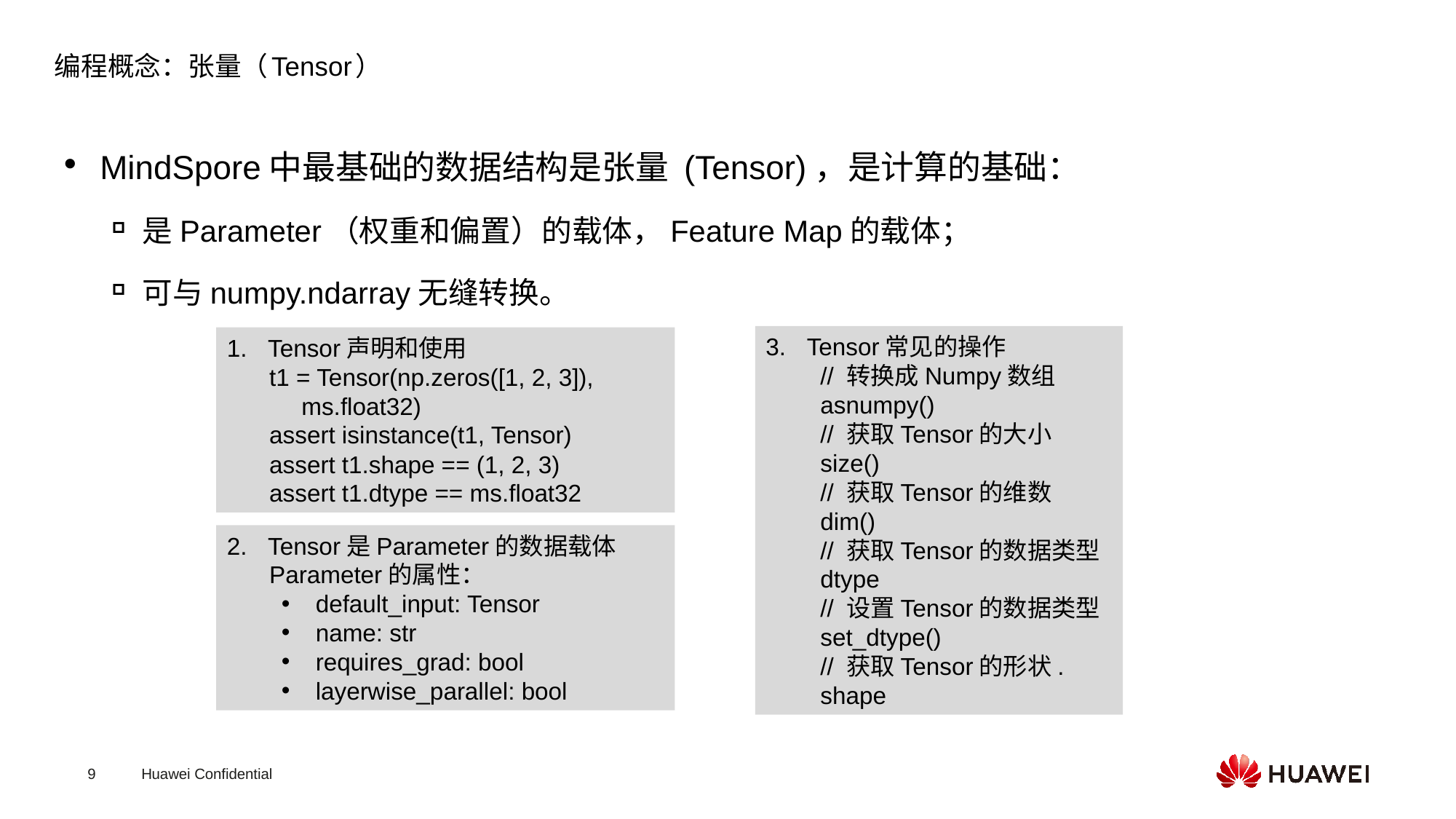

# 编程概念：张量（Tensor）
MindSpore中最基础的数据结构是张量 (Tensor)，是计算的基础：
是Parameter（权重和偏置）的载体，Feature Map的载体；
可与numpy.ndarray无缝转换。

Tensor常见的操作
// 转换成Numpy数组
asnumpy()
// 获取Tensor的大小
size()
// 获取Tensor的维数
dim()
// 获取Tensor的数据类型
dtype
// 设置Tensor的数据类型
set_dtype()
// 获取Tensor的形状.
shape
Tensor声明和使用
t1 = Tensor(np.zeros([1, 2, 3]), ms.float32)
assert isinstance(t1, Tensor)
assert t1.shape == (1, 2, 3)
assert t1.dtype == ms.float32
Tensor是Parameter的数据载体
Parameter的属性：
default_input: Tensor
name: str
requires_grad: bool
layerwise_parallel: bool